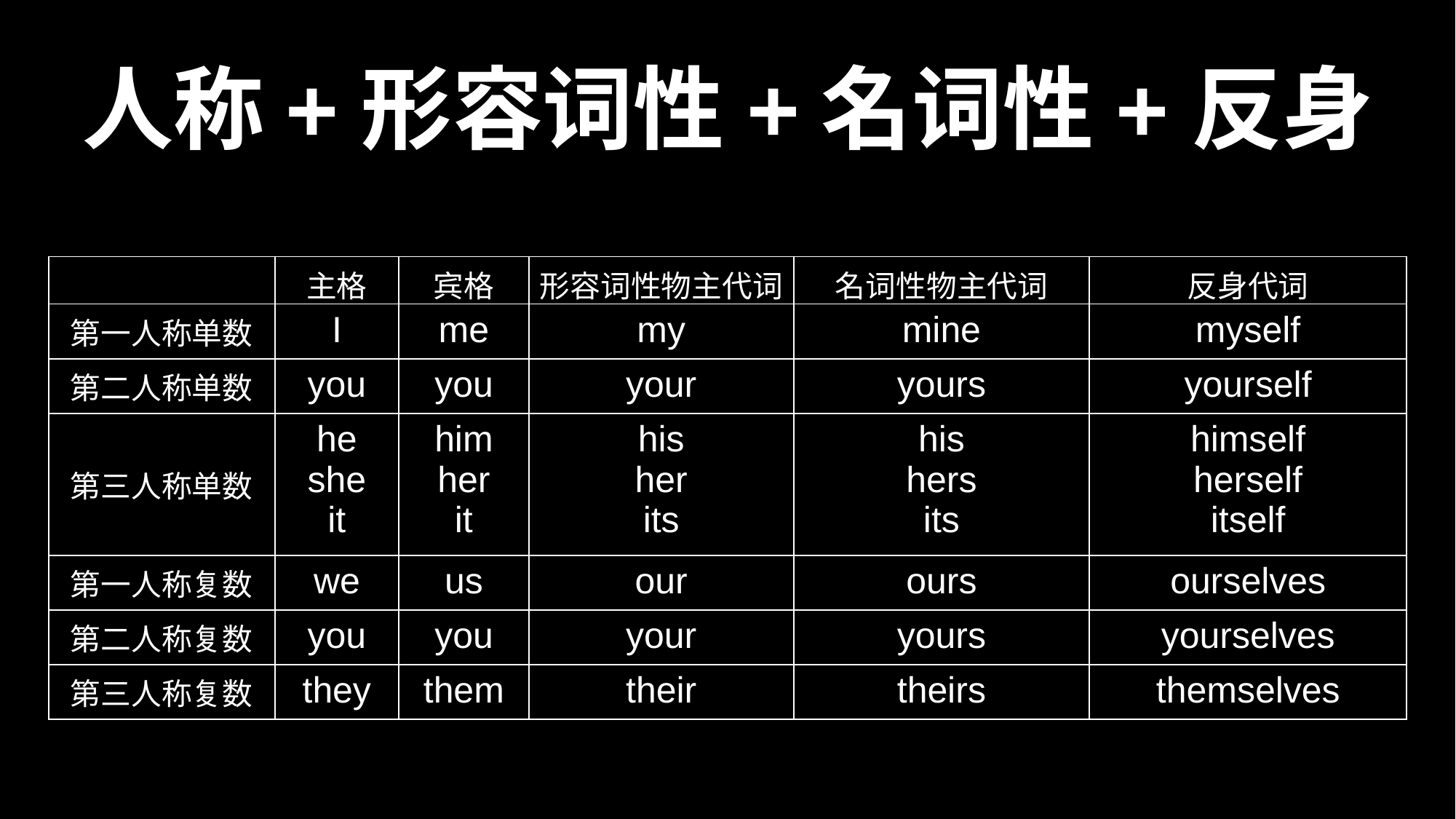

人称+形容词性+名词性+反身
|  | 主格 | 宾格 | 形容词性物主代词 | 名词性物主代词 | 反身代词 |
| --- | --- | --- | --- | --- | --- |
| 第一人称单数 | I | me | my | mine | myself |
| 第二人称单数 | you | you | your | yours | yourself |
| 第三人称单数 | he she it | him her it | his her its | his hers its | himself herself itself |
| 第一人称复数 | we | us | our | ours | ourselves |
| 第二人称复数 | you | you | your | yours | yourselves |
| 第三人称复数 | they | them | their | theirs | themselves |